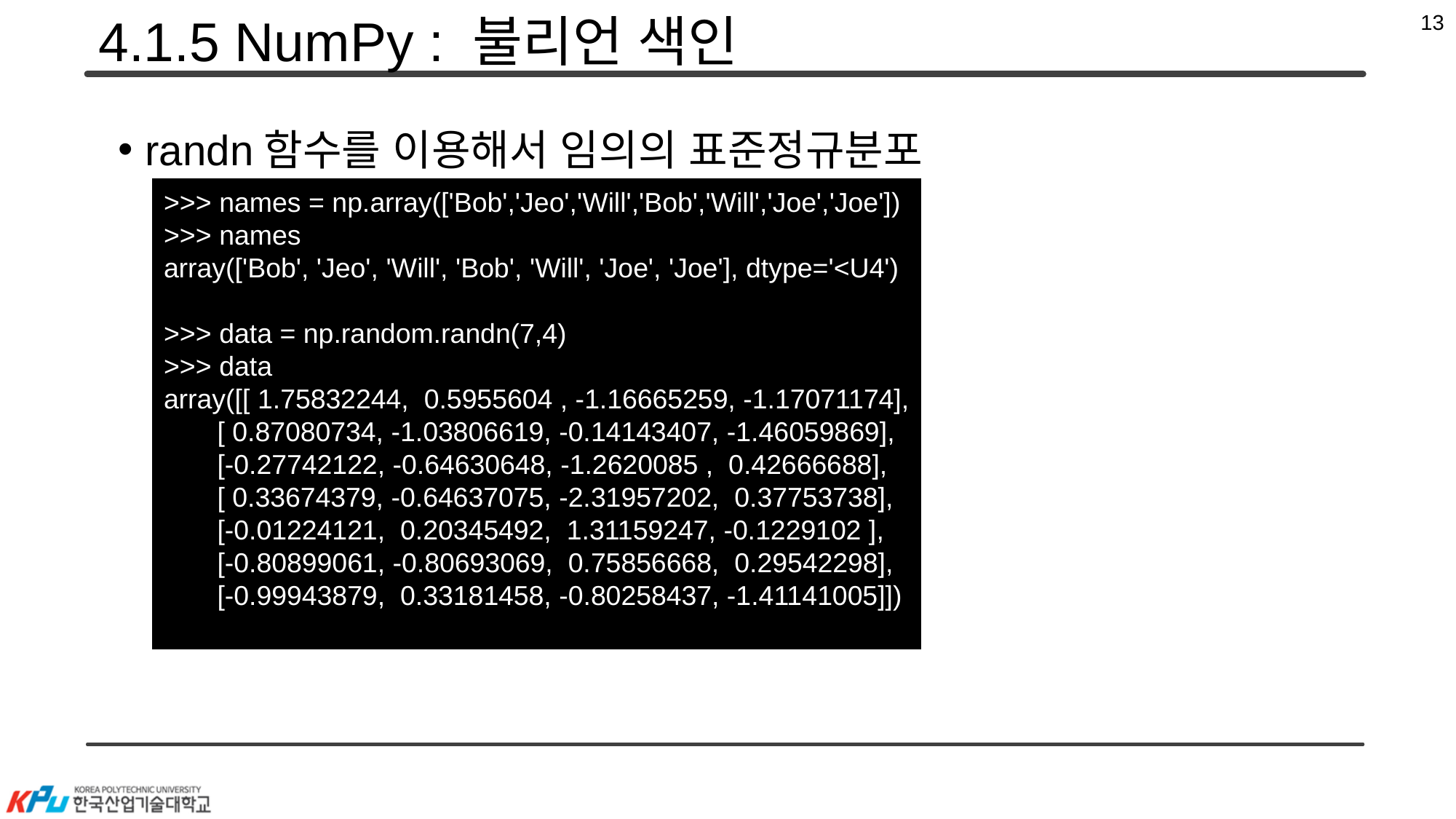

13
# 4.1.5 NumPy : 불리언 색인
randn함수를 이용해서 임의의 표준정규분포
>>> names = np.array(['Bob','Jeo','Will','Bob','Will','Joe','Joe'])
>>> names
array(['Bob', 'Jeo', 'Will', 'Bob', 'Will', 'Joe', 'Joe'], dtype='<U4')

>>> data = np.random.randn(7,4)
>>> data
array([[ 1.75832244,  0.5955604 , -1.16665259, -1.17071174],
       [ 0.87080734, -1.03806619, -0.14143407, -1.46059869],
       [-0.27742122, -0.64630648, -1.2620085 ,  0.42666688],
       [ 0.33674379, -0.64637075, -2.31957202,  0.37753738],
       [-0.01224121,  0.20345492,  1.31159247, -0.1229102 ],
       [-0.80899061, -0.80693069,  0.75856668,  0.29542298],
       [-0.99943879,  0.33181458, -0.80258437, -1.41141005]])